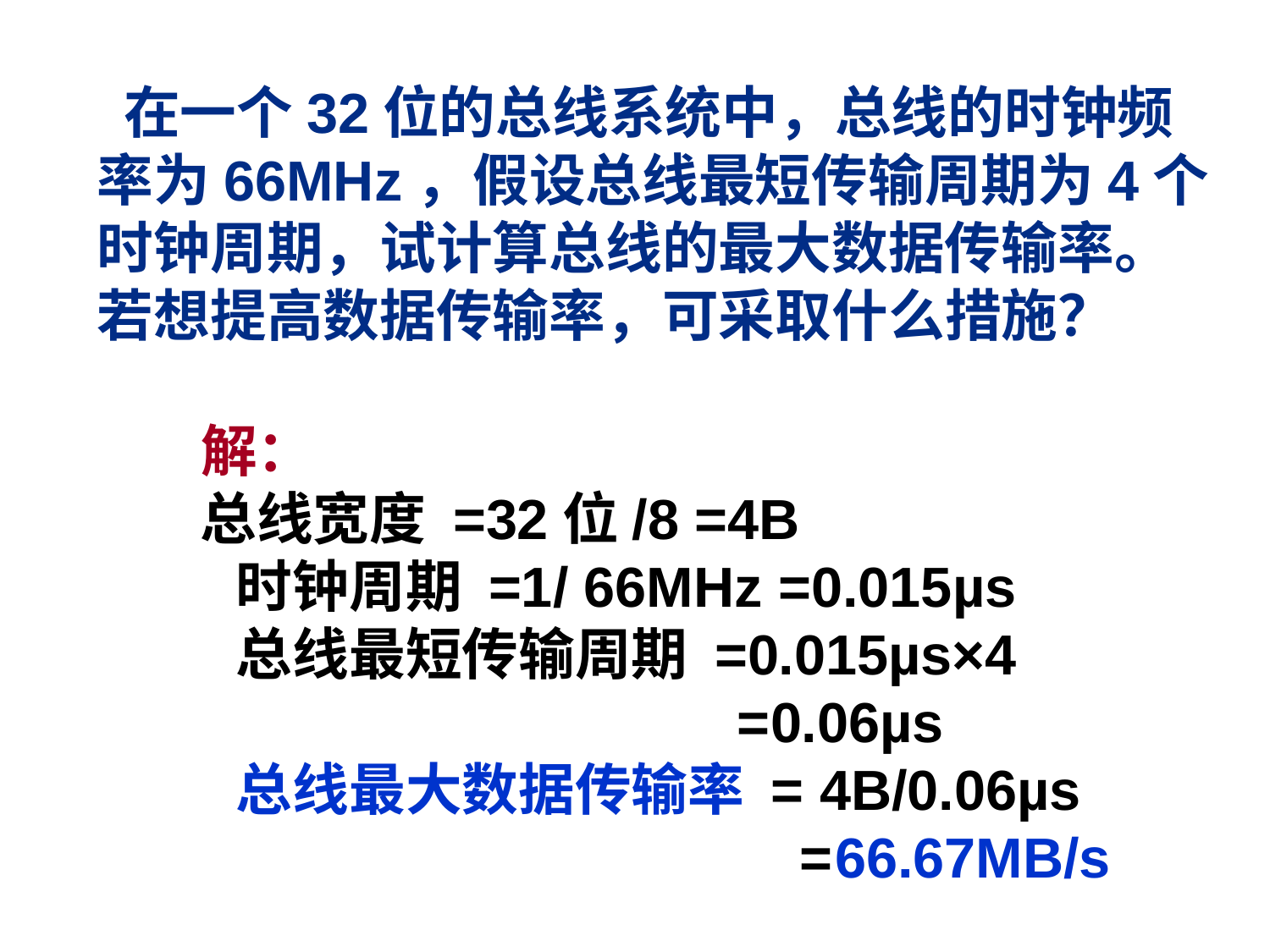

# 在一个32位的总线系统中，总线的时钟频率为66MHz，假设总线最短传输周期为4个时钟周期，试计算总线的最大数据传输率。若想提高数据传输率，可采取什么措施？ 解： 总线宽度 =32位/8 =4B 时钟周期 =1/ 66MHz =0.015µs 总线最短传输周期 =0.015µs×4 =0.06µs 总线最大数据传输率 = 4B/0.06µs =66.67MB/s